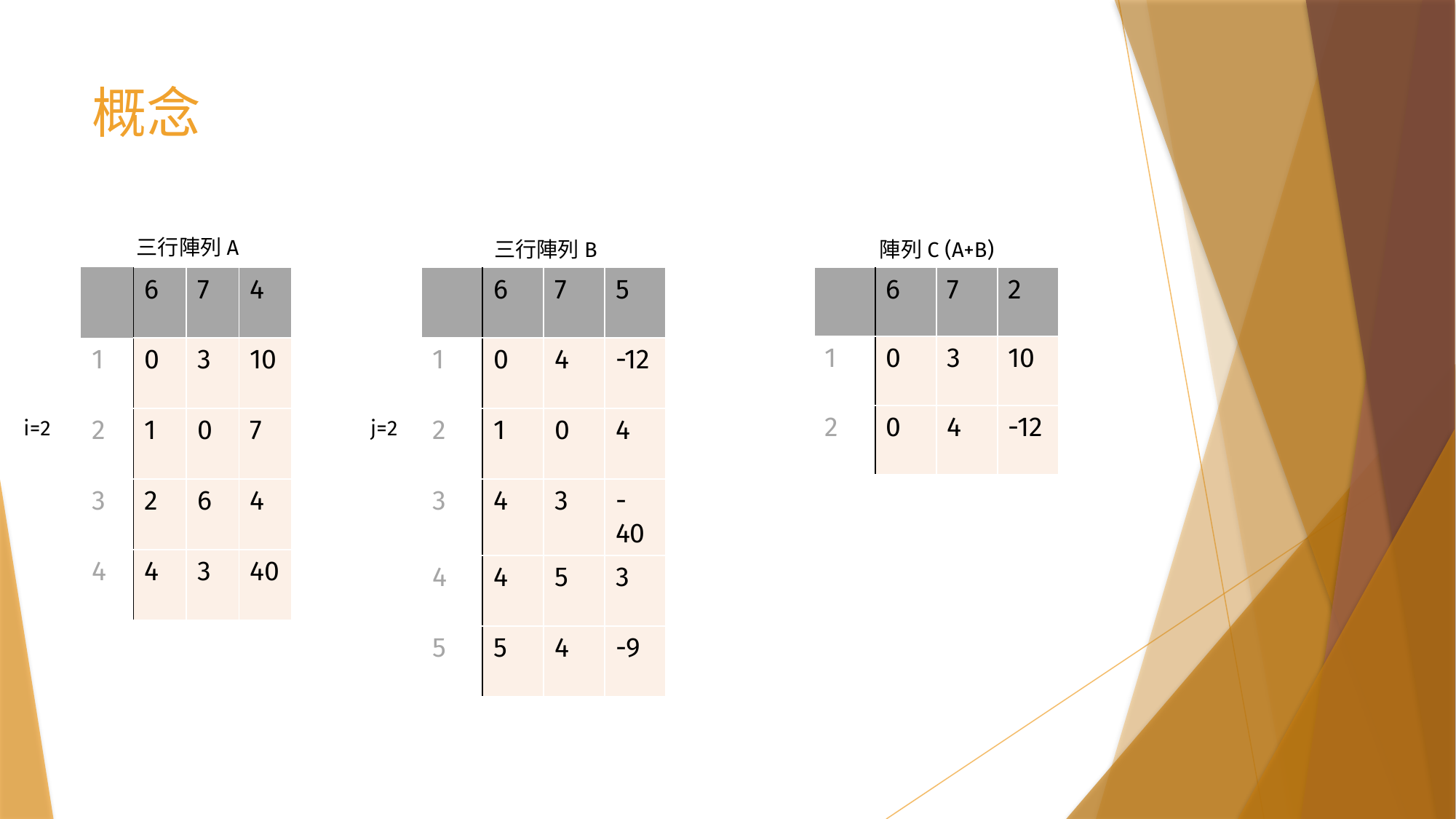

# 概念
三行陣列A
三行陣列B
陣列C (A+B)

| 0 | 6 | 7 | 4 |
| --- | --- | --- | --- |
| 1 | 0 | 3 | 10 |
| 2 | 1 | 0 | 7 |
| 3 | 2 | 6 | 4 |
| 4 | 4 | 3 | 40 |
| 0 | 6 | 7 | 5 |
| --- | --- | --- | --- |
| 1 | 0 | 4 | -12 |
| 2 | 1 | 0 | 4 |
| 3 | 4 | 3 | -40 |
| 4 | 4 | 5 | 3 |
| 5 | 5 | 4 | -9 |
| 0 | 6 | 7 | 2 |
| --- | --- | --- | --- |
| 1 | 0 | 3 | 10 |
| 2 | 0 | 4 | -12 |
i=2
j=2